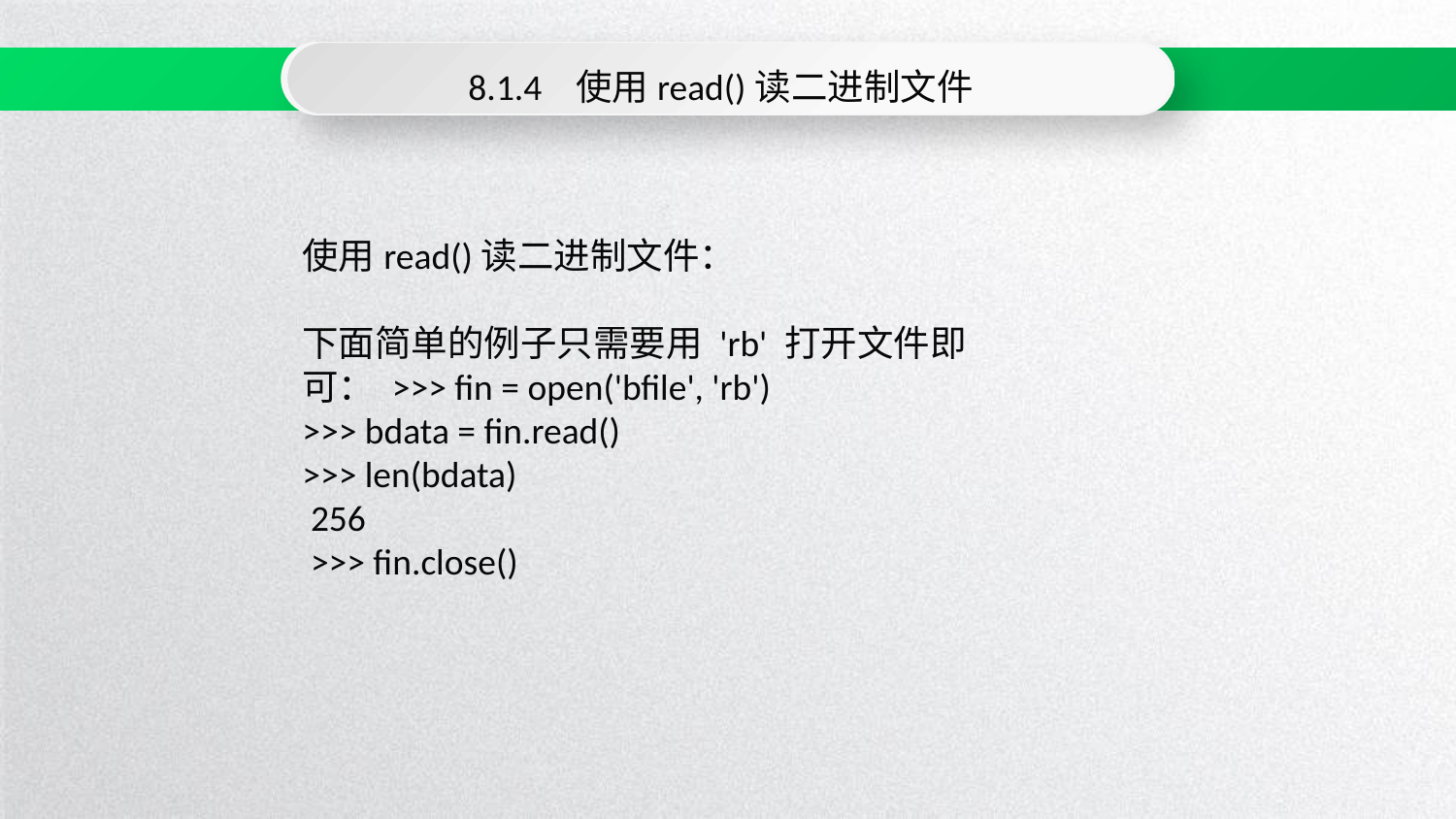

8.1.4   使用read()读二进制文件

使用read()读二进制文件：

下面简单的例子只需要用 'rb' 打开文件即可： >>> fin = open('bfile', 'rb')
>>> bdata = fin.read()
>>> len(bdata)
 256
 >>> fin.close()